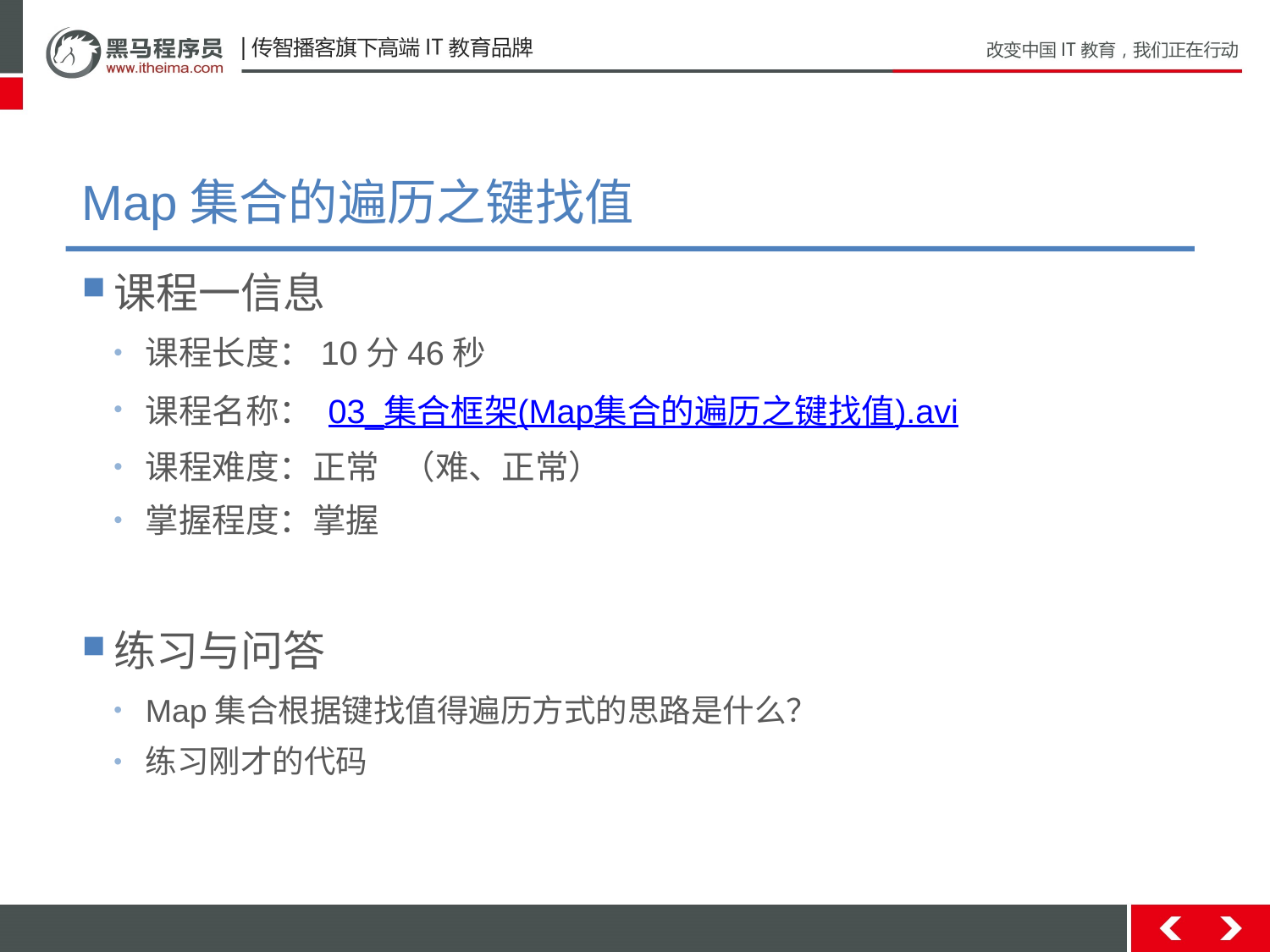

# Map集合的遍历之键找值
课程一信息
课程长度：10分46秒
课程名称： 03_集合框架(Map集合的遍历之键找值).avi
课程难度：正常   （难、正常）
掌握程度：掌握

练习与问答
Map集合根据键找值得遍历方式的思路是什么？
练习刚才的代码